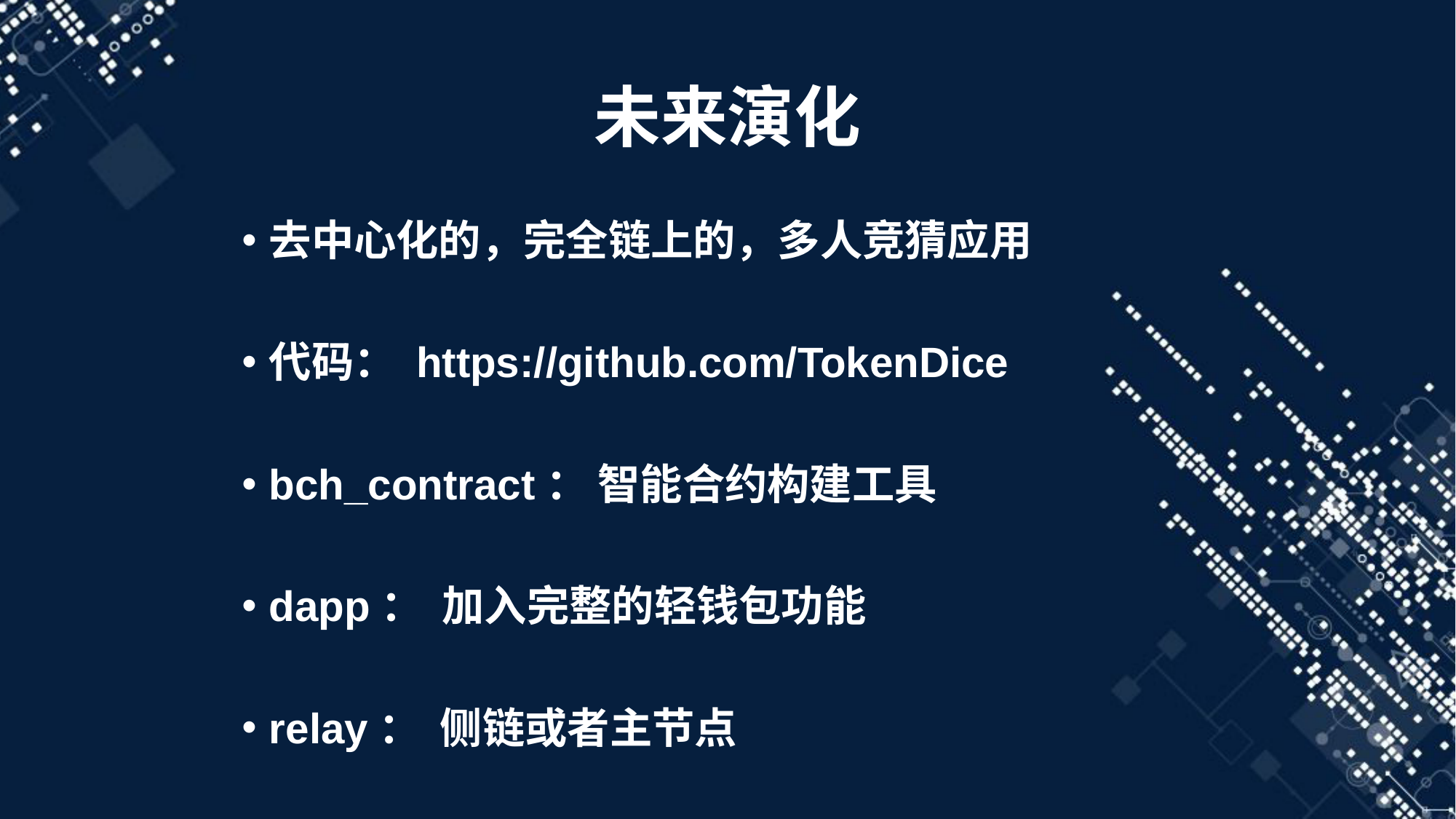

未来演化
去中心化的，完全链上的，多人竞猜应用

代码： https://github.com/TokenDice

bch_contract： 智能合约构建工具

dapp：  加入完整的轻钱包功能

relay：  侧链或者主节点